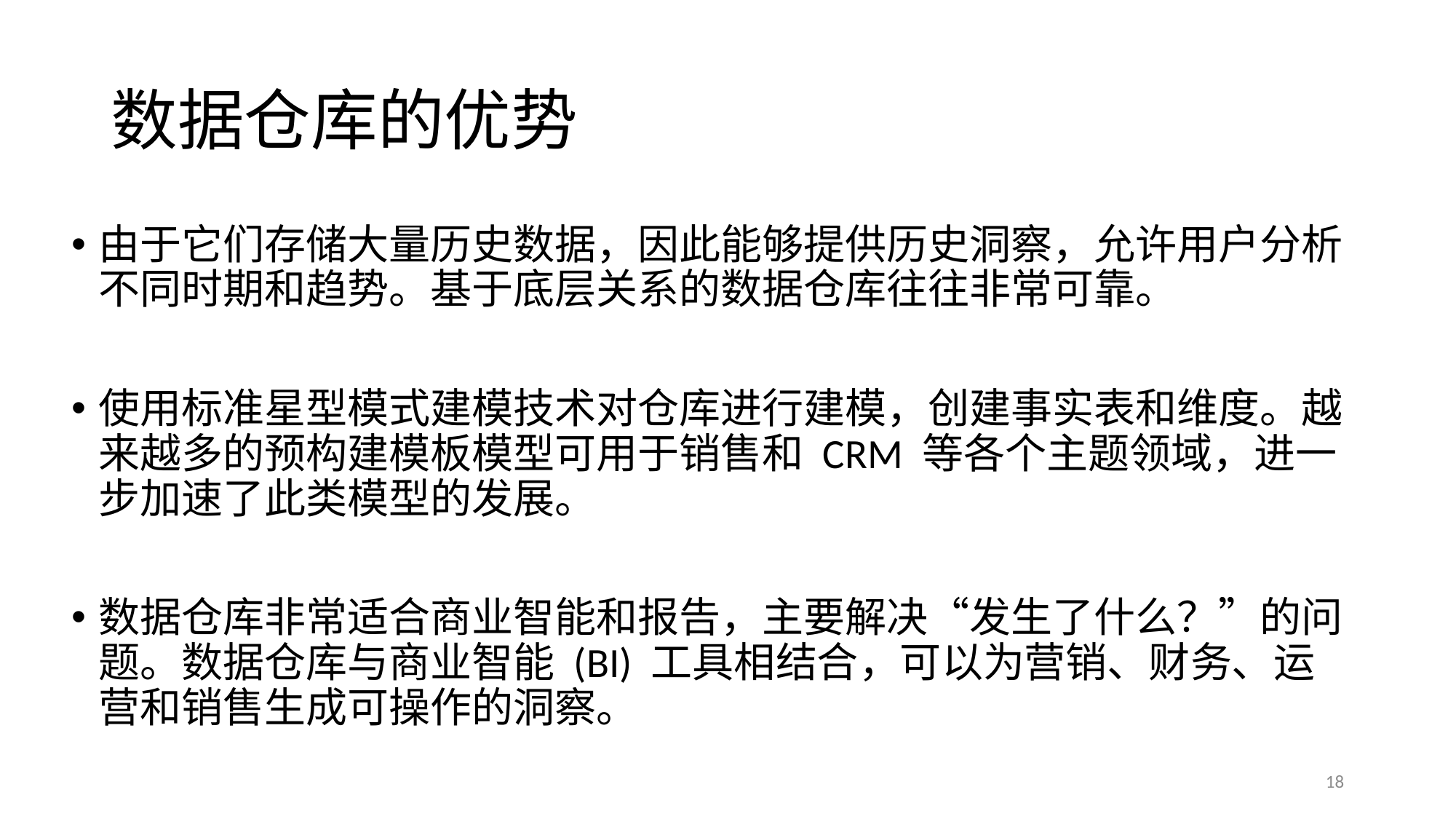

# 数据仓库的优势
由于它们存储⼤量历史数据，因此能够提供历史洞察，允许⽤⼾分析不同时期和趋势。基于底层关系的数据仓库往往⾮常可靠。

使⽤标准星型模式建模技术对仓库进⾏建模，创建事实表和维度。越来越多的预构建模板模型可⽤于销售和 CRM 等各个主题领域，进⼀步加速了此类模型的发展。

数据仓库⾮常适合商业智能和报告，主要解决“发⽣了什么？”的问题。数据仓库与商业智能 (BI) ⼯具相结合，可以为营销、财务、运营和销售⽣成可操作的洞察。

18